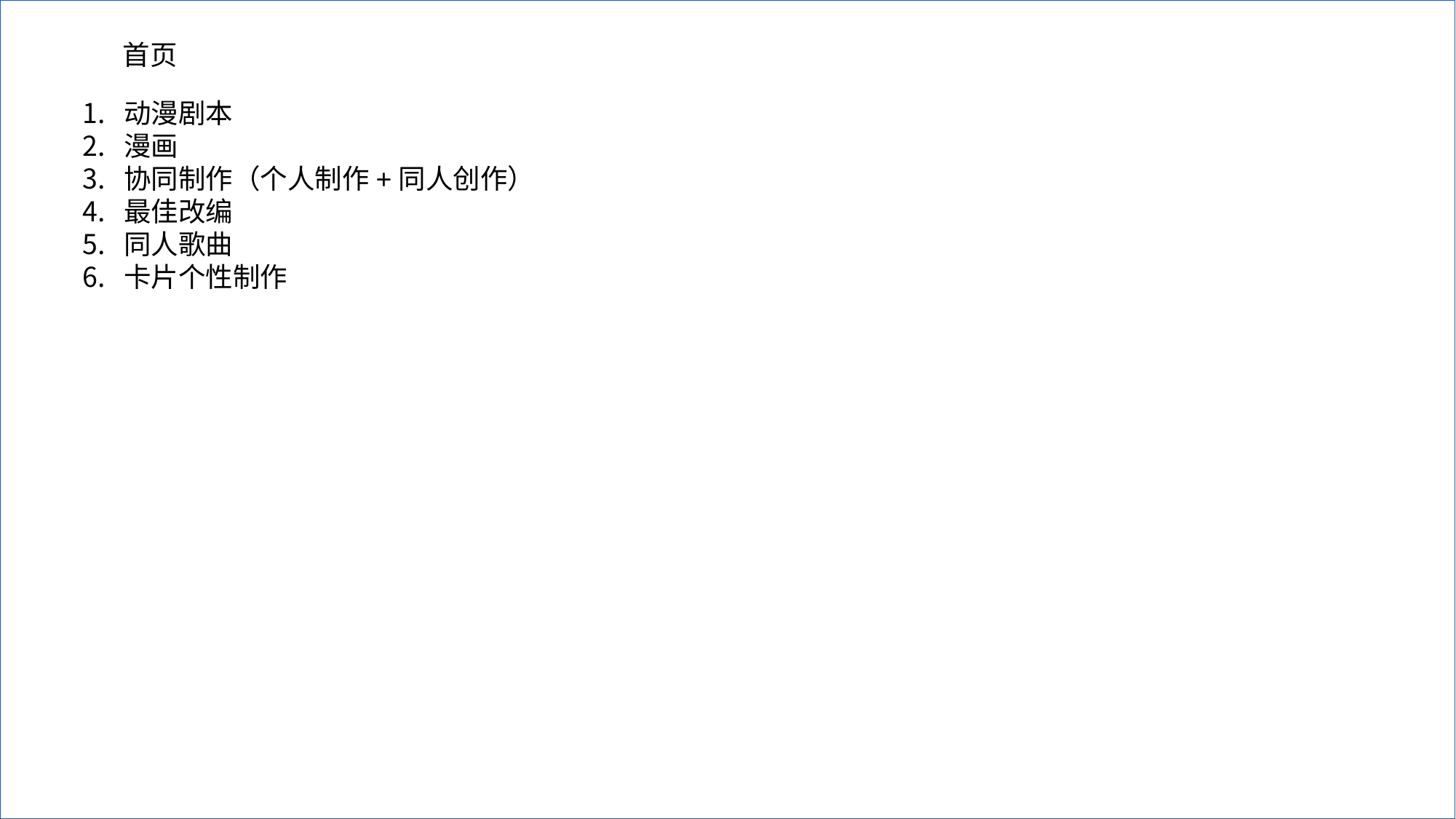

首页
动漫剧本
漫画
协同制作（个人制作+同人创作）
最佳改编
同人歌曲
卡片个性制作